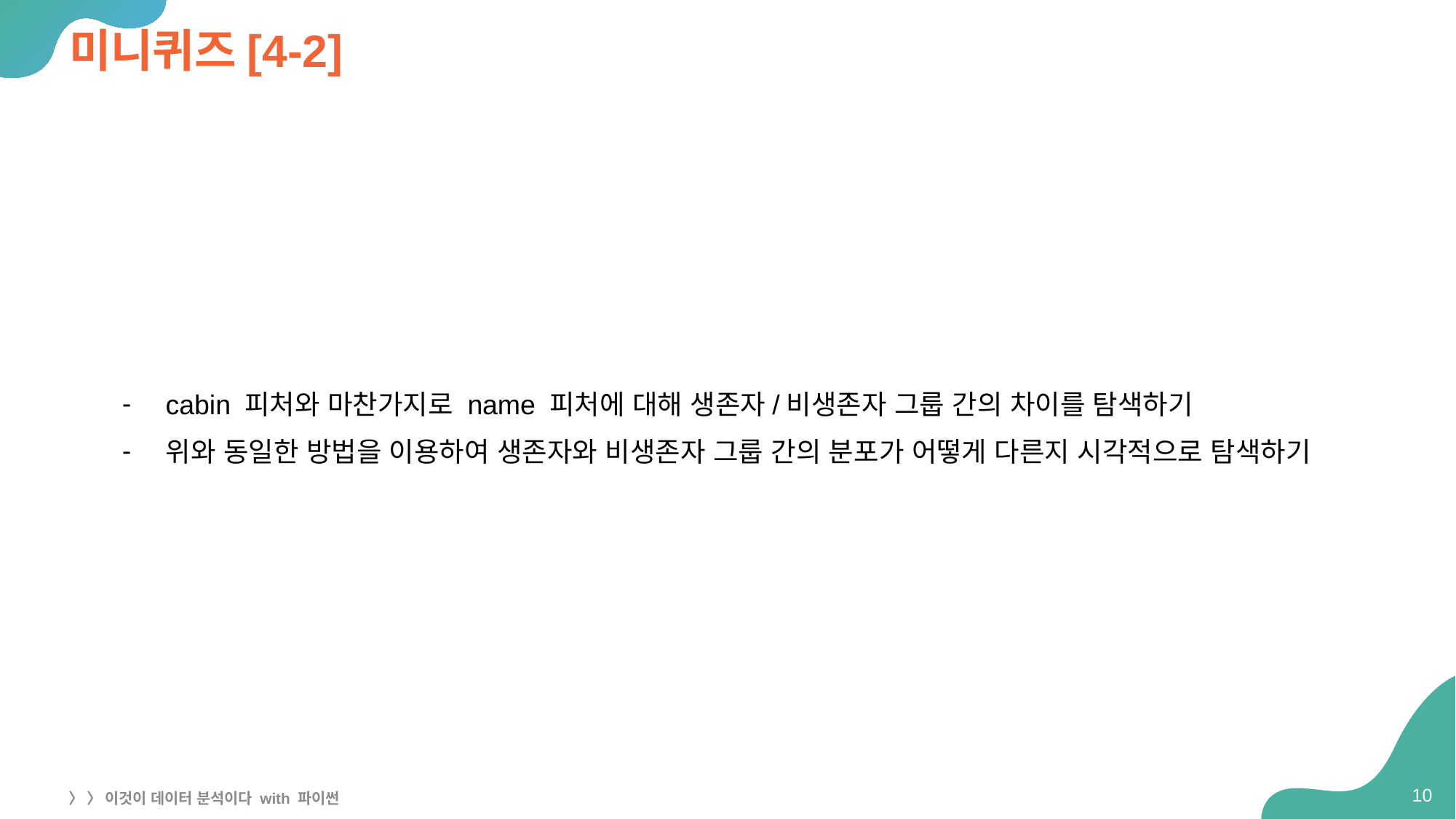

# 미니퀴즈[4-2]
cabin 피처와 마찬가지로 name 피처에 대해 생존자/비생존자 그룹 간의 차이를 탐색하기
위와 동일한 방법을 이용하여 생존자와 비생존자 그룹 간의 분포가 어떻게 다른지 시각적으로 탐색하기
10
〉 〉 이것이 데이터 분석이다 with 파이썬